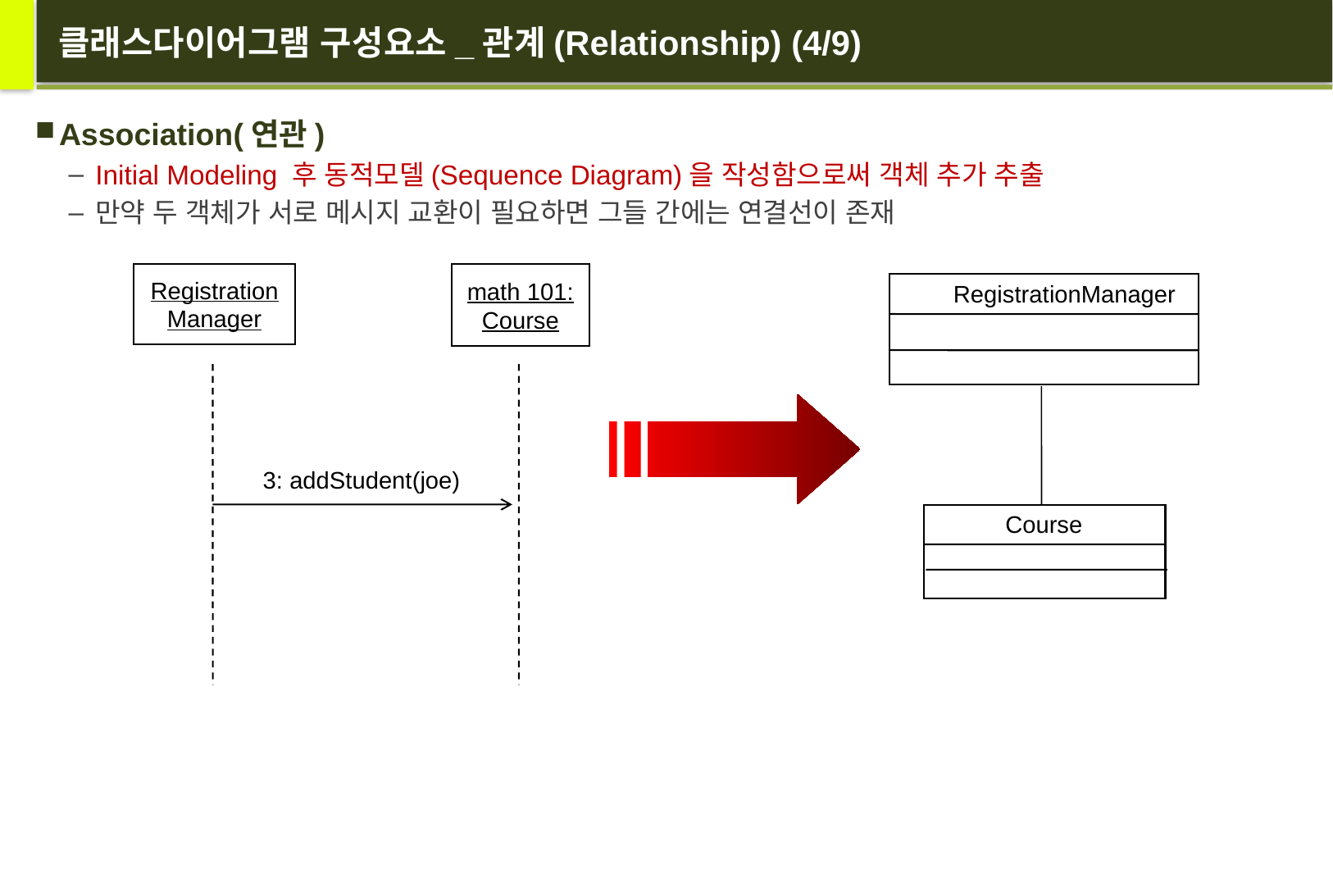

# 클래스다이어그램 구성요소_관계(Relationship) (4/9)
Association(연관)
Initial Modeling 후 동적모델(Sequence Diagram)을 작성함으로써 객체 추가 추출
만약 두 객체가 서로 메시지 교환이 필요하면 그들 간에는 연결선이 존재
Registration
Manager
math 101:
Course

RegistrationManager

3: addStudent(joe)

Course